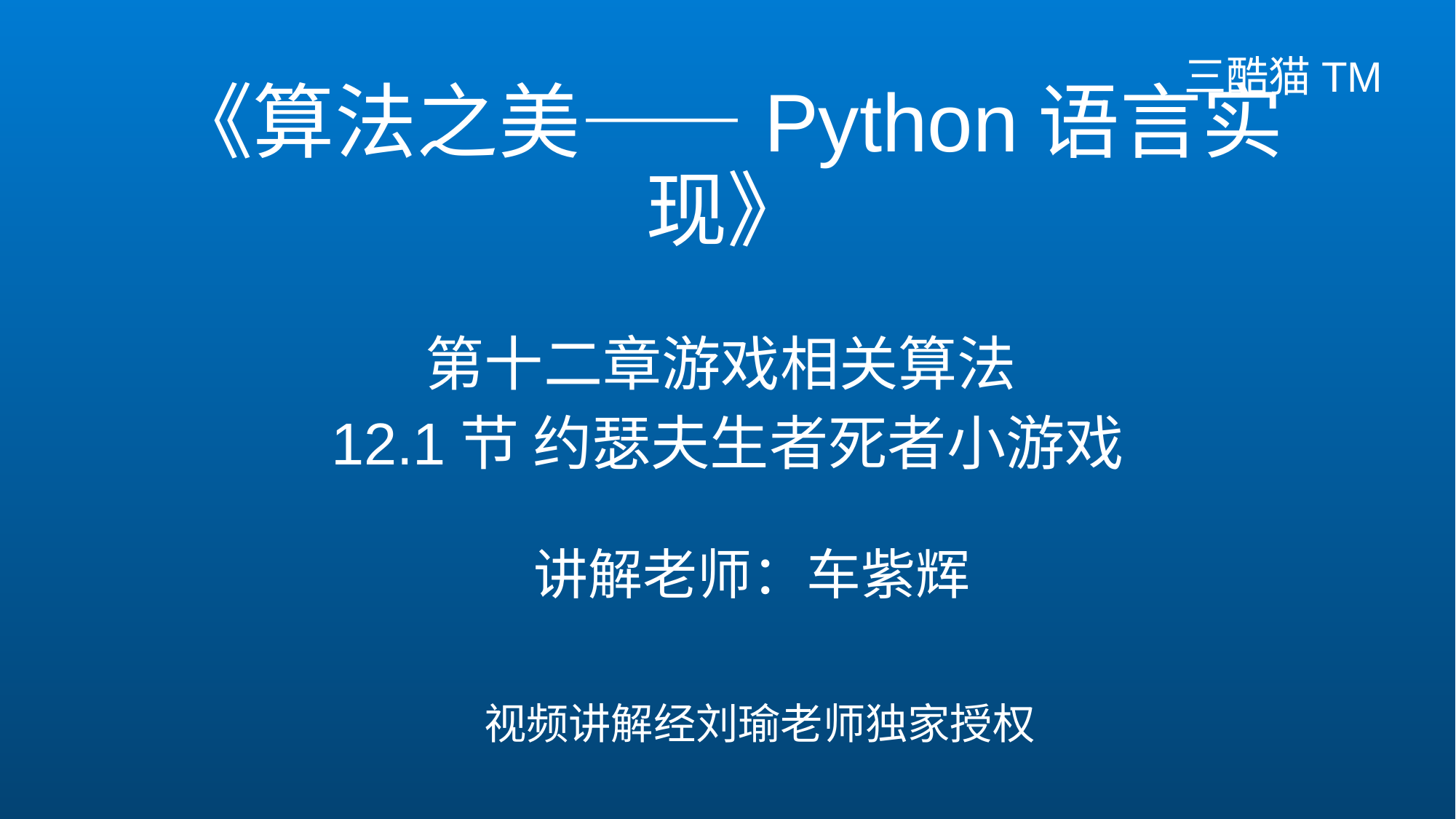

三酷猫TM
# 《算法之美——Python语言实现》
第十二章游戏相关算法
12.1节 约瑟夫生者死者小游戏

 讲解老师：车紫辉
视频讲解经刘瑜老师独家授权